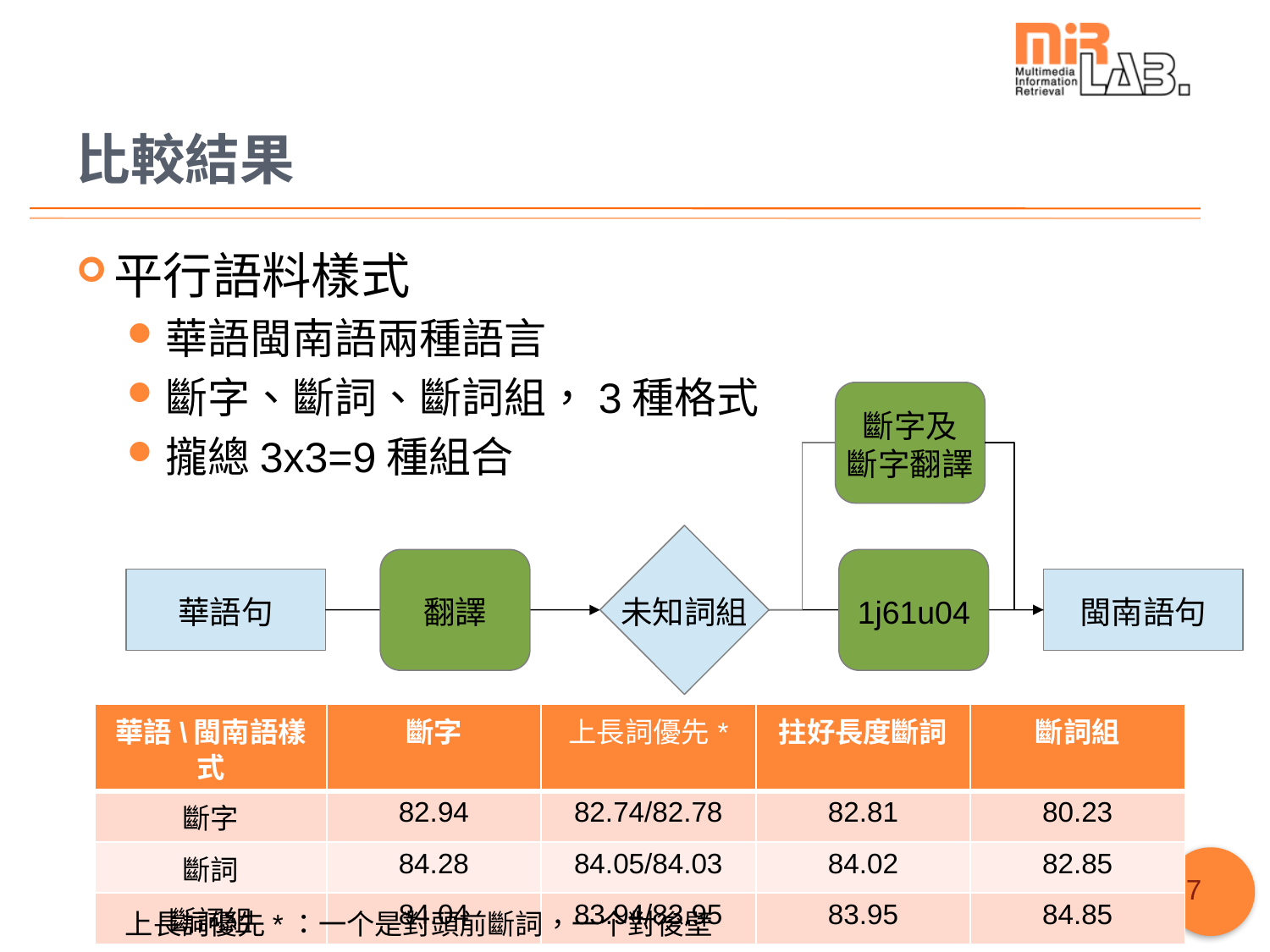

# 比較結果
平行語料樣式
華語閩南語兩種語言
斷字、斷詞、斷詞組，3種格式
攏總3x3=9種組合
斷字及
斷字翻譯
未知詞組
翻譯
1j61u04
華語句
閩南語句
| 華語\閩南語樣式 | 斷字 | 上長詞優先\* | 拄好長度斷詞 | 斷詞組 |
| --- | --- | --- | --- | --- |
| 斷字 | 82.94 | 82.74/82.78 | 82.81 | 80.23 |
| 斷詞 | 84.28 | 84.05/84.03 | 84.02 | 82.85 |
| 斷詞組 | 84.04 | 83.94/83.95 | 83.95 | 84.85 |
上長詞優先*：一个是對頭前斷詞，一个對後壁